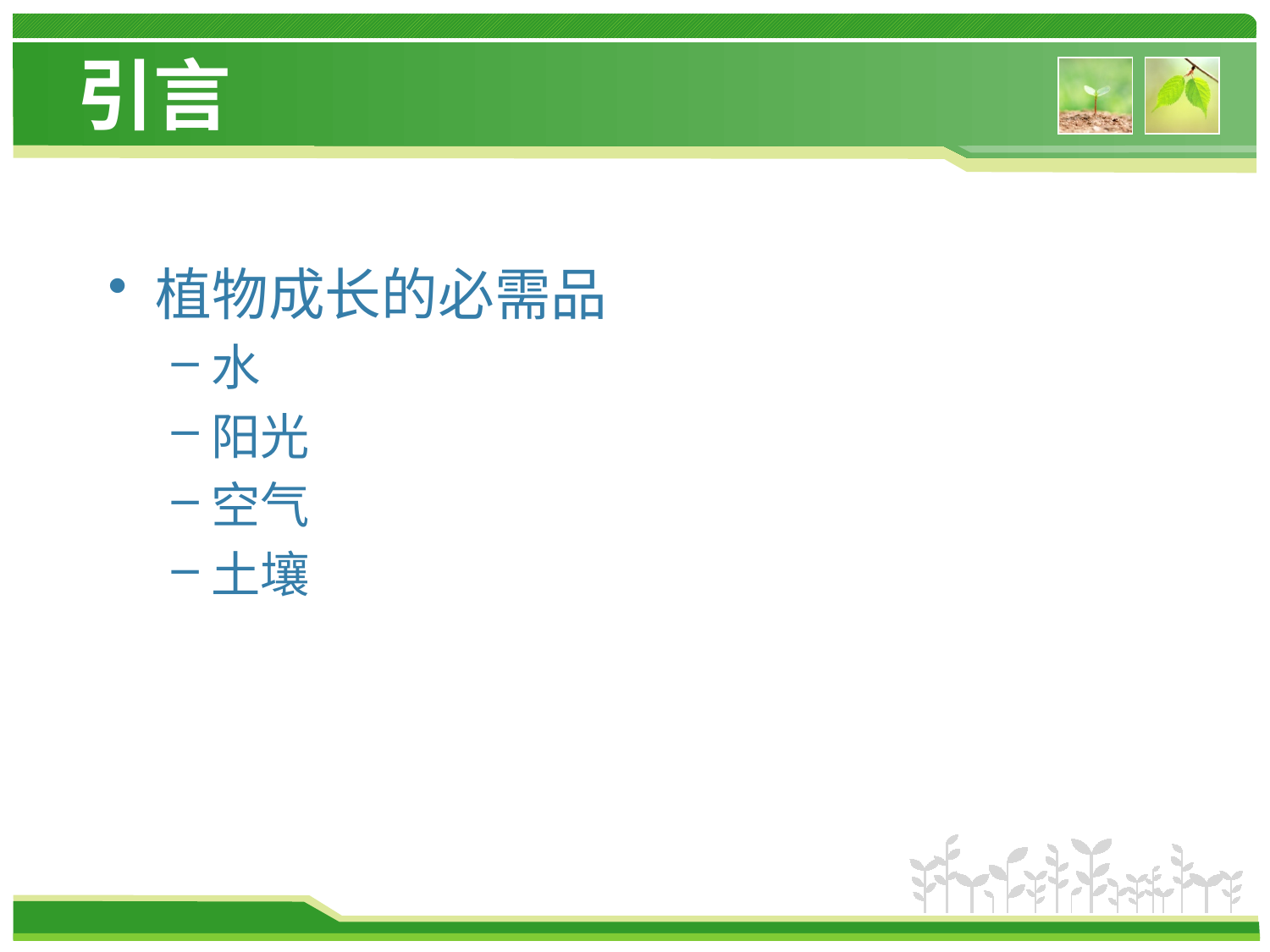

# 引言
植物成长的必需品
水
阳光
空气
土壤